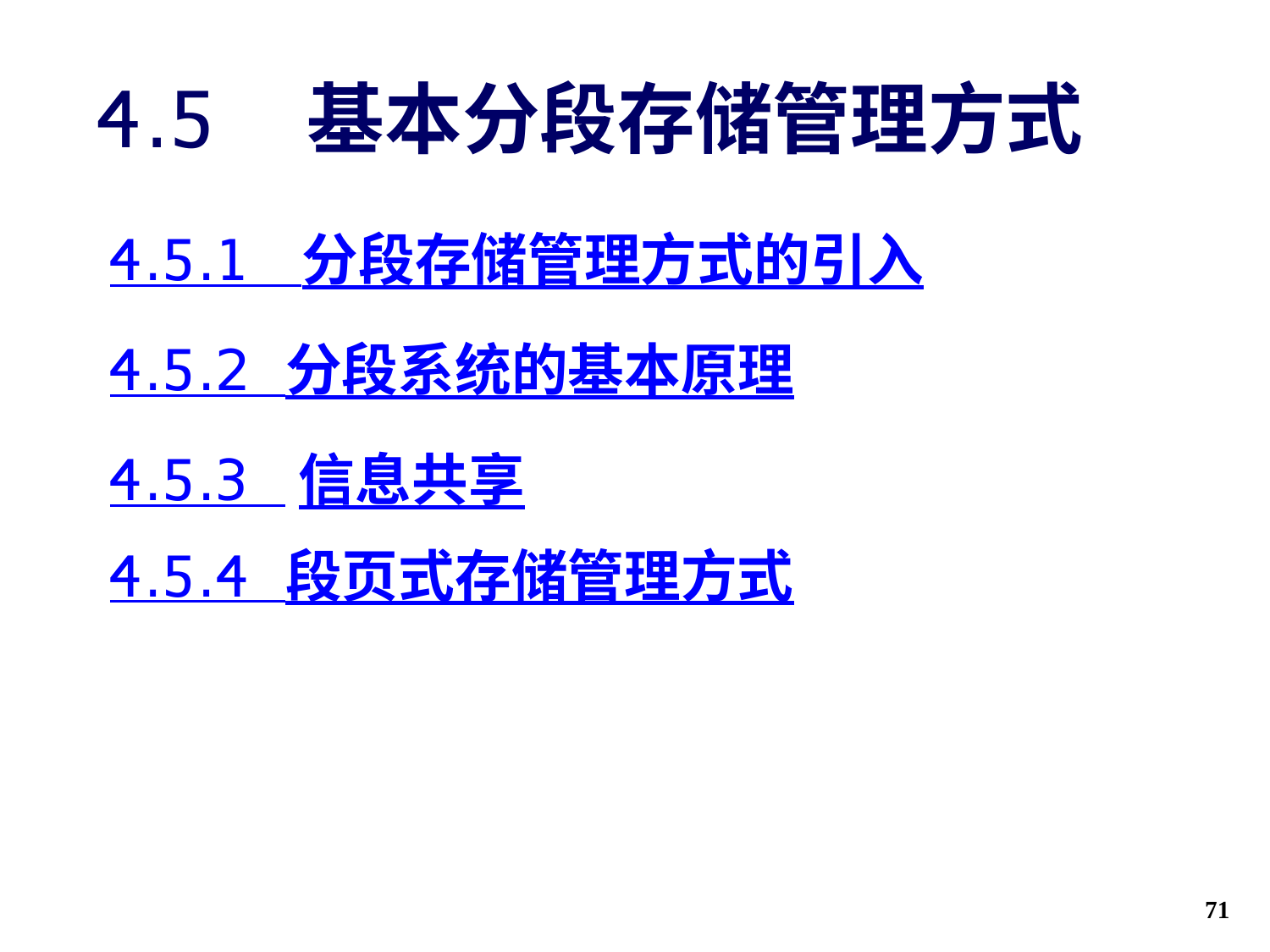

# 4.5   基本分段存储管理方式
4.5.1   分段存储管理方式的引入
4.5.2  分段系统的基本原理
4.5.3  信息共享
4.5.4  段页式存储管理方式
71